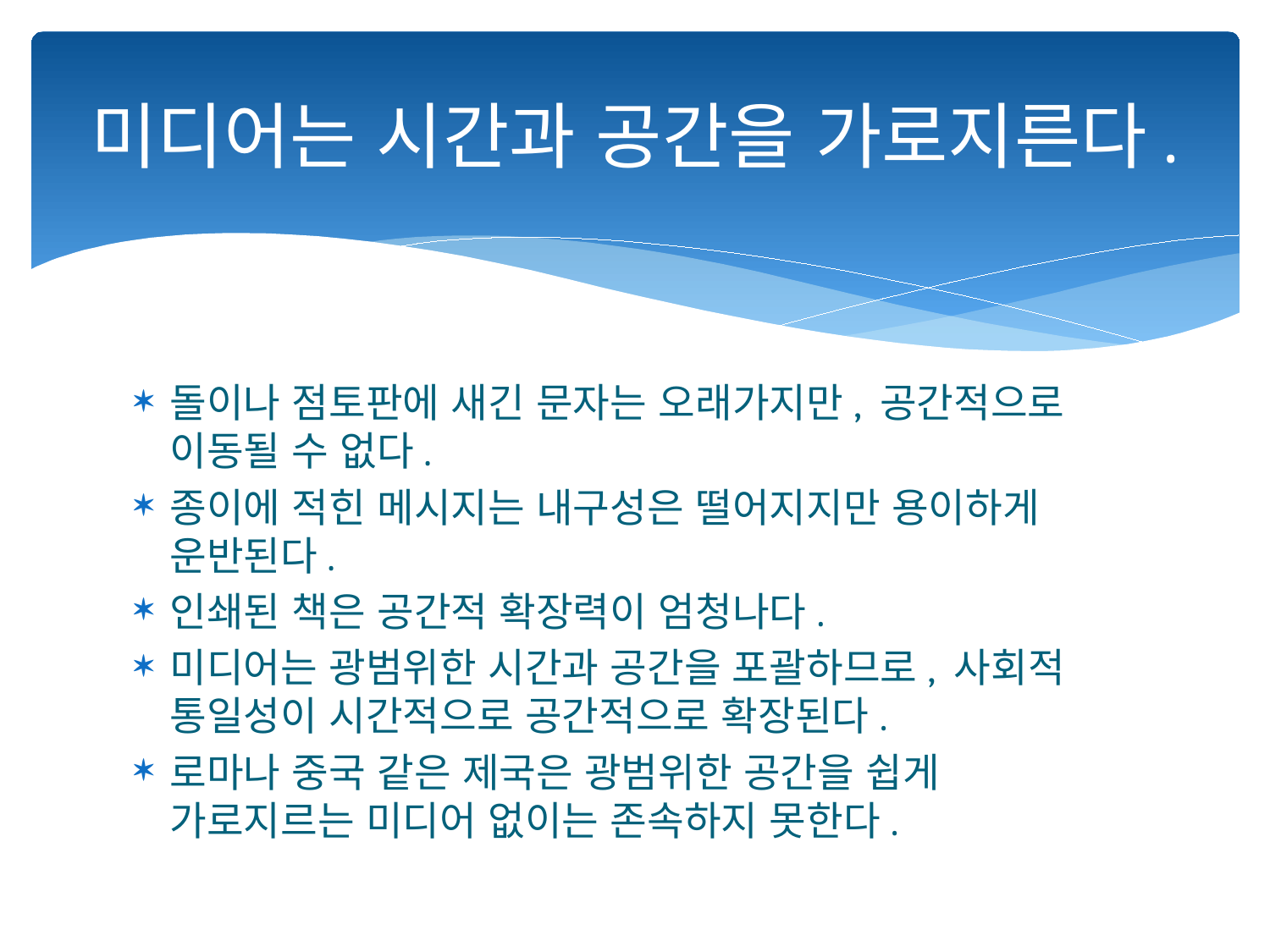

# 미디어는 시간과 공간을 가로지른다.
돌이나 점토판에 새긴 문자는 오래가지만, 공간적으로 이동될 수 없다.
종이에 적힌 메시지는 내구성은 떨어지지만 용이하게 운반된다.
인쇄된 책은 공간적 확장력이 엄청나다.
미디어는 광범위한 시간과 공간을 포괄하므로, 사회적 통일성이 시간적으로 공간적으로 확장된다.
로마나 중국 같은 제국은 광범위한 공간을 쉽게 가로지르는 미디어 없이는 존속하지 못한다.